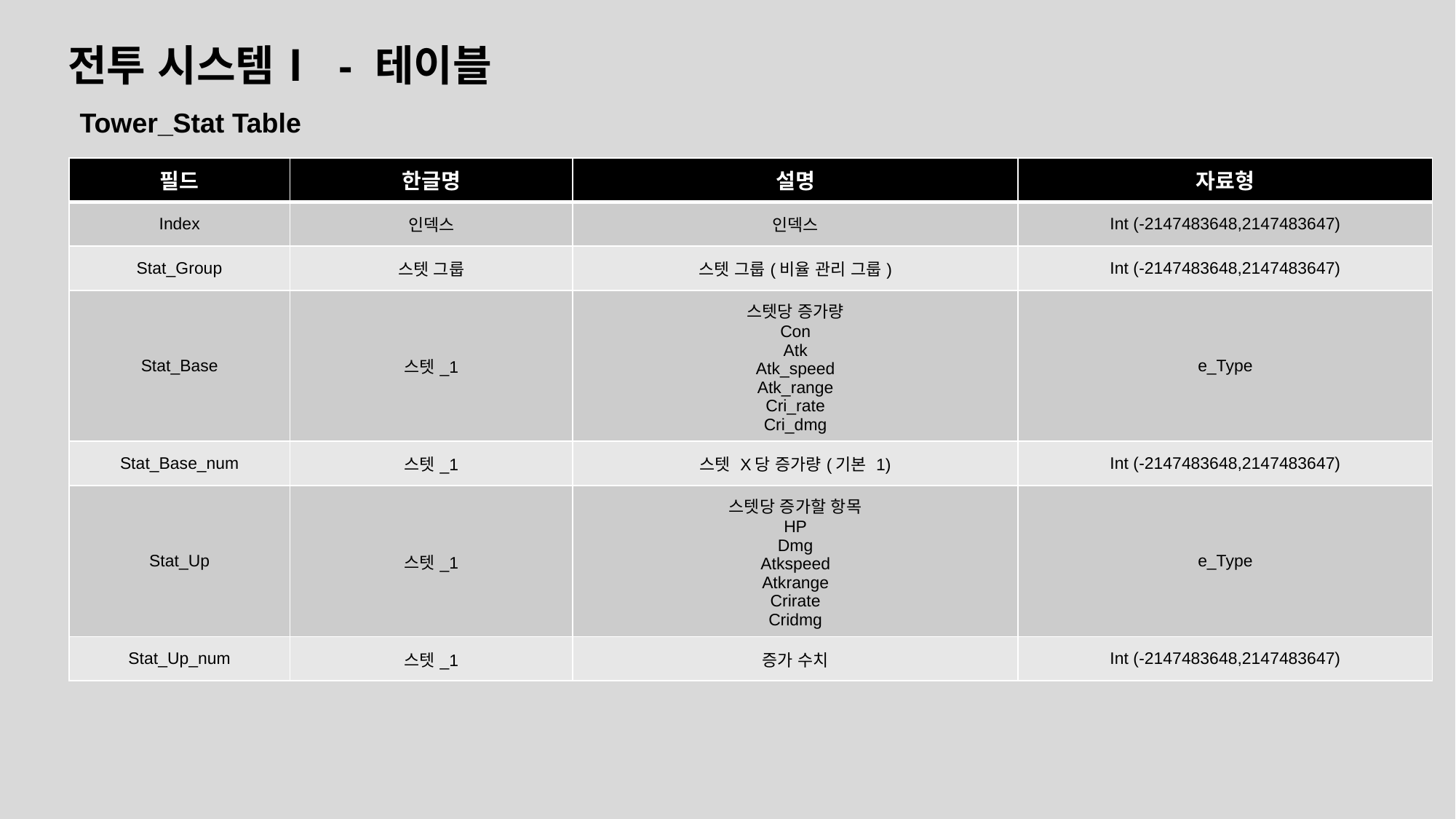

전투 시스템Ⅰ - 테이블
Tower_Stat Table
| 필드 | 한글명 | 설명 | 자료형 |
| --- | --- | --- | --- |
| Index | 인덱스 | 인덱스 | Int (-2147483648,2147483647) |
| Stat\_Group | 스텟 그룹 | 스텟 그룹(비율 관리 그룹) | Int (-2147483648,2147483647) |
| Stat\_Base | 스텟\_1 | 스텟당 증가량 Con Atk Atk\_speed Atk\_range Cri\_rate Cri\_dmg | e\_Type |
| Stat\_Base\_num | 스텟\_1 | 스텟 X당 증가량(기본 1) | Int (-2147483648,2147483647) |
| Stat\_Up | 스텟\_1 | 스텟당 증가할 항목 HP Dmg Atkspeed Atkrange Crirate Cridmg | e\_Type |
| Stat\_Up\_num | 스텟\_1 | 증가 수치 | Int (-2147483648,2147483647) |